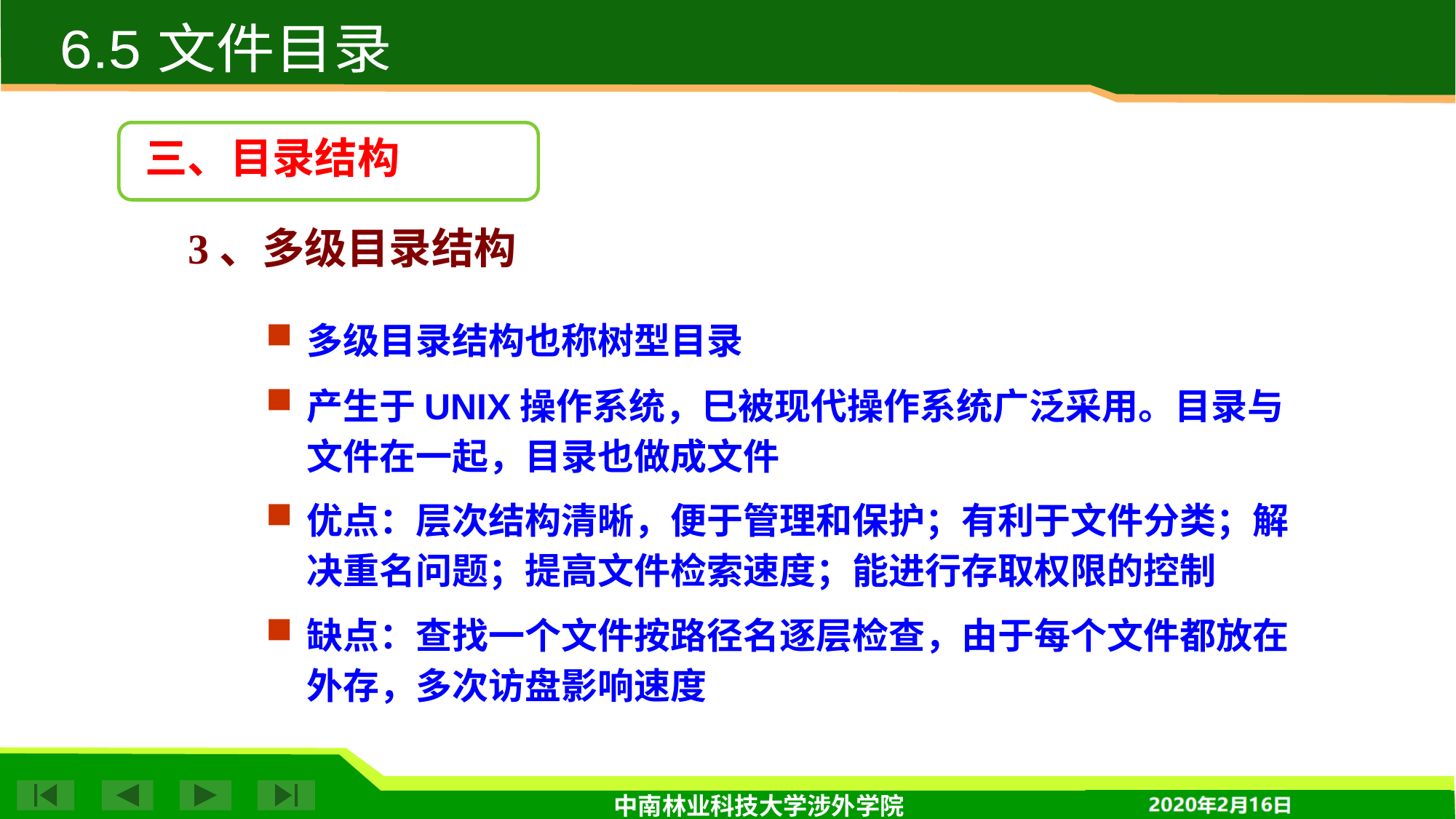

6.5 文件目录

三、目录结构
3、多级目录结构
多级目录结构也称树型目录
产生于UNIX操作系统，巳被现代操作系统广泛采用。目录与文件在一起，目录也做成文件
优点：层次结构清晰，便于管理和保护；有利于文件分类；解决重名问题；提高文件检索速度；能进行存取权限的控制
缺点：查找一个文件按路径名逐层检查，由于每个文件都放在外存，多次访盘影响速度